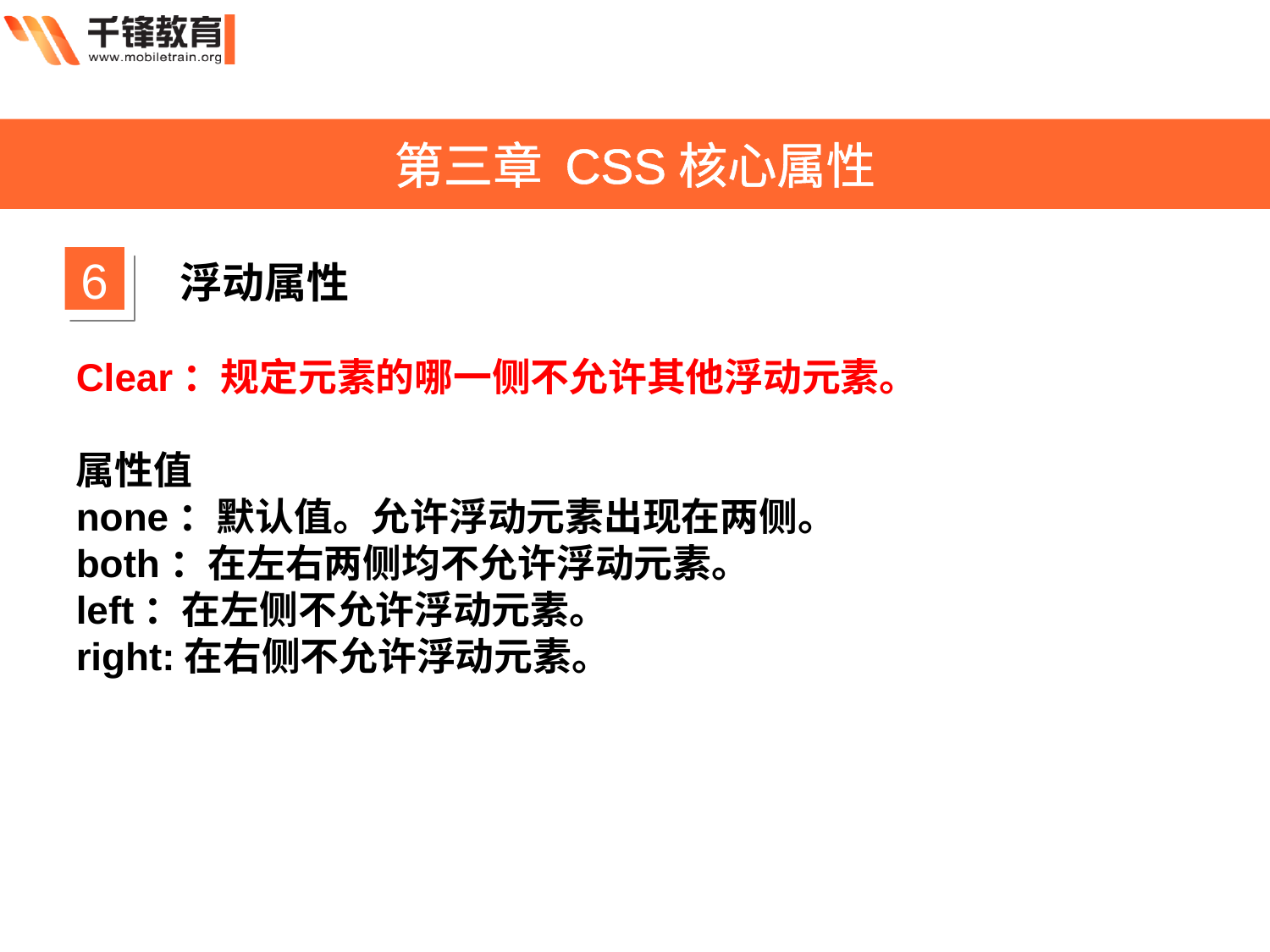

第三章 CSS核心属性
6

浮动属性

Clear：规定元素的哪一侧不允许其他浮动元素。

属性值
none：默认值。允许浮动元素出现在两侧。
both：在左右两侧均不允许浮动元素。
left：在左侧不允许浮动元素。
right:在右侧不允许浮动元素。